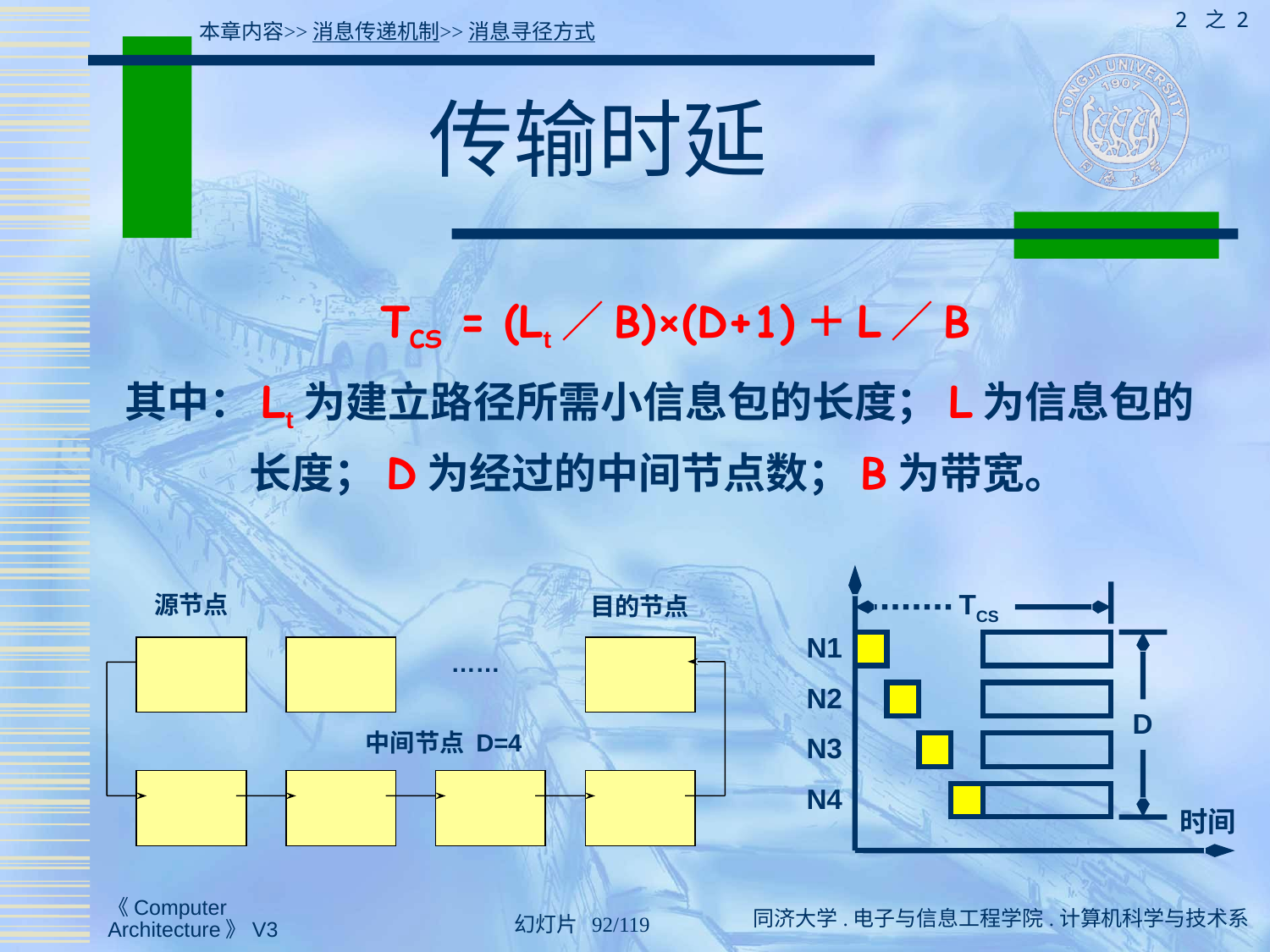

2 之 2
本章内容>>消息传递机制>>消息寻径方式
# 传输时延
TCS = (Lt／B)×(D+1)＋L／B
其中：Lt为建立路径所需小信息包的长度；L为信息包的长度；D为经过的中间节点数；B为带宽。

TCS

N1

N2

D
N3

N4

时间

源节点
目的节点

……

中间节点 D=4